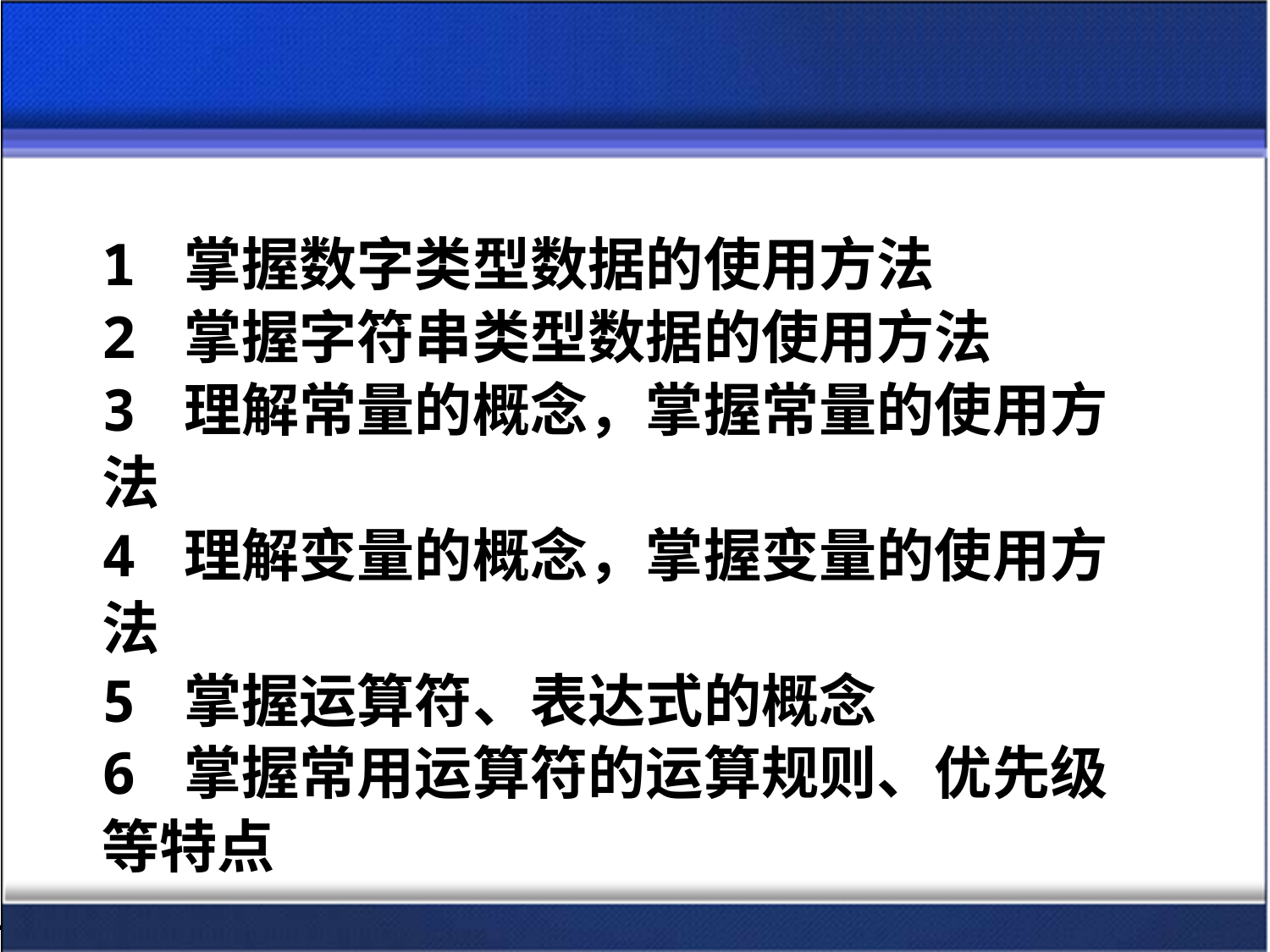

# 1 掌握数字类型数据的使用方法 2 掌握字符串类型数据的使用方法 3 理解常量的概念，掌握常量的使用方法 4 理解变量的概念，掌握变量的使用方法 5 掌握运算符、表达式的概念 6 掌握常用运算符的运算规则、优先级等特点